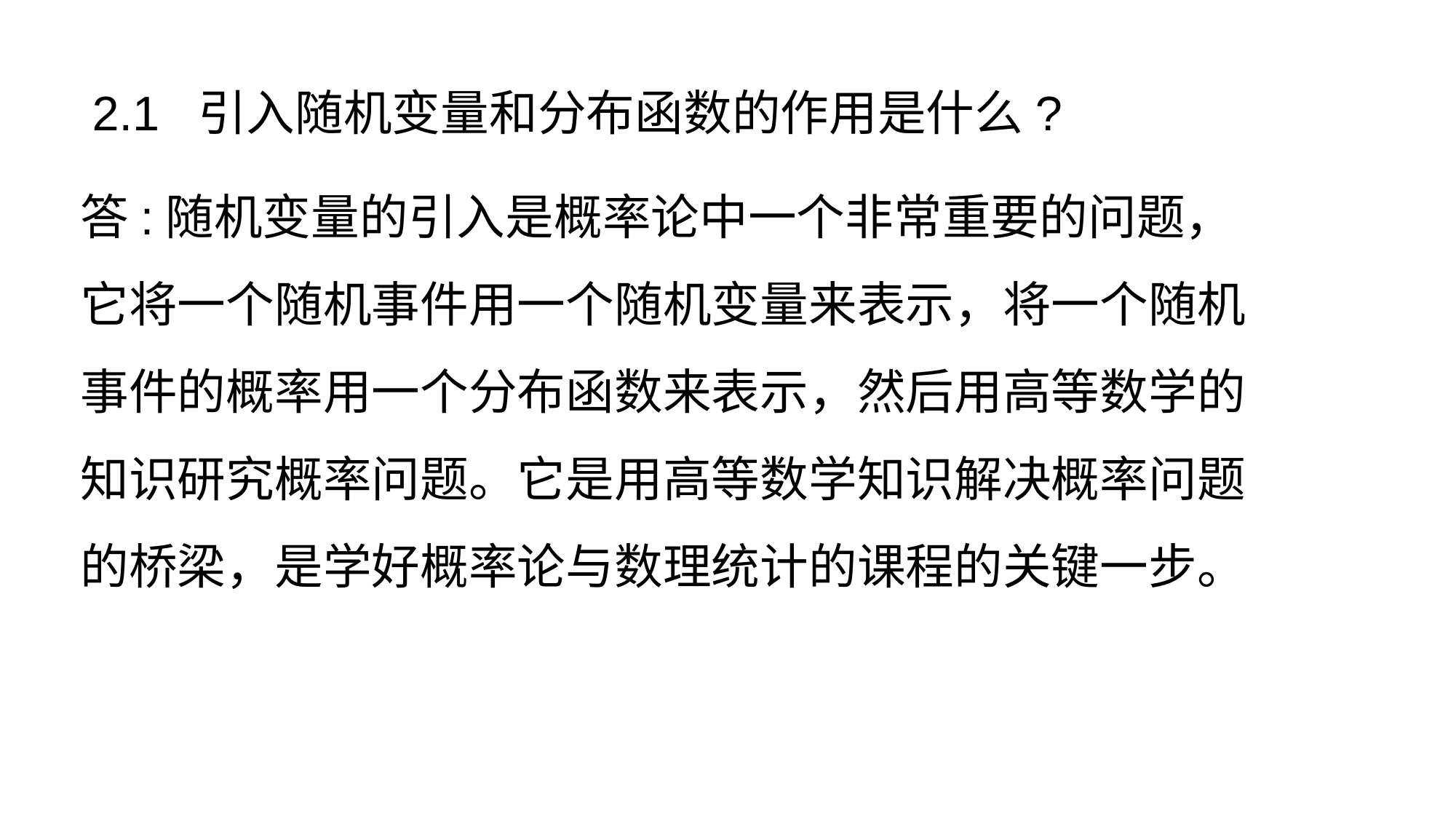

2.1  引入随机变量和分布函数的作用是什么?
答:随机变量的引入是概率论中一个非常重要的问题，它将一个随机事件用一个随机变量来表示，将一个随机事件的概率用一个分布函数来表示，然后用高等数学的知识研究概率问题。它是用高等数学知识解决概率问题的桥梁，是学好概率论与数理统计的课程的关键一步。